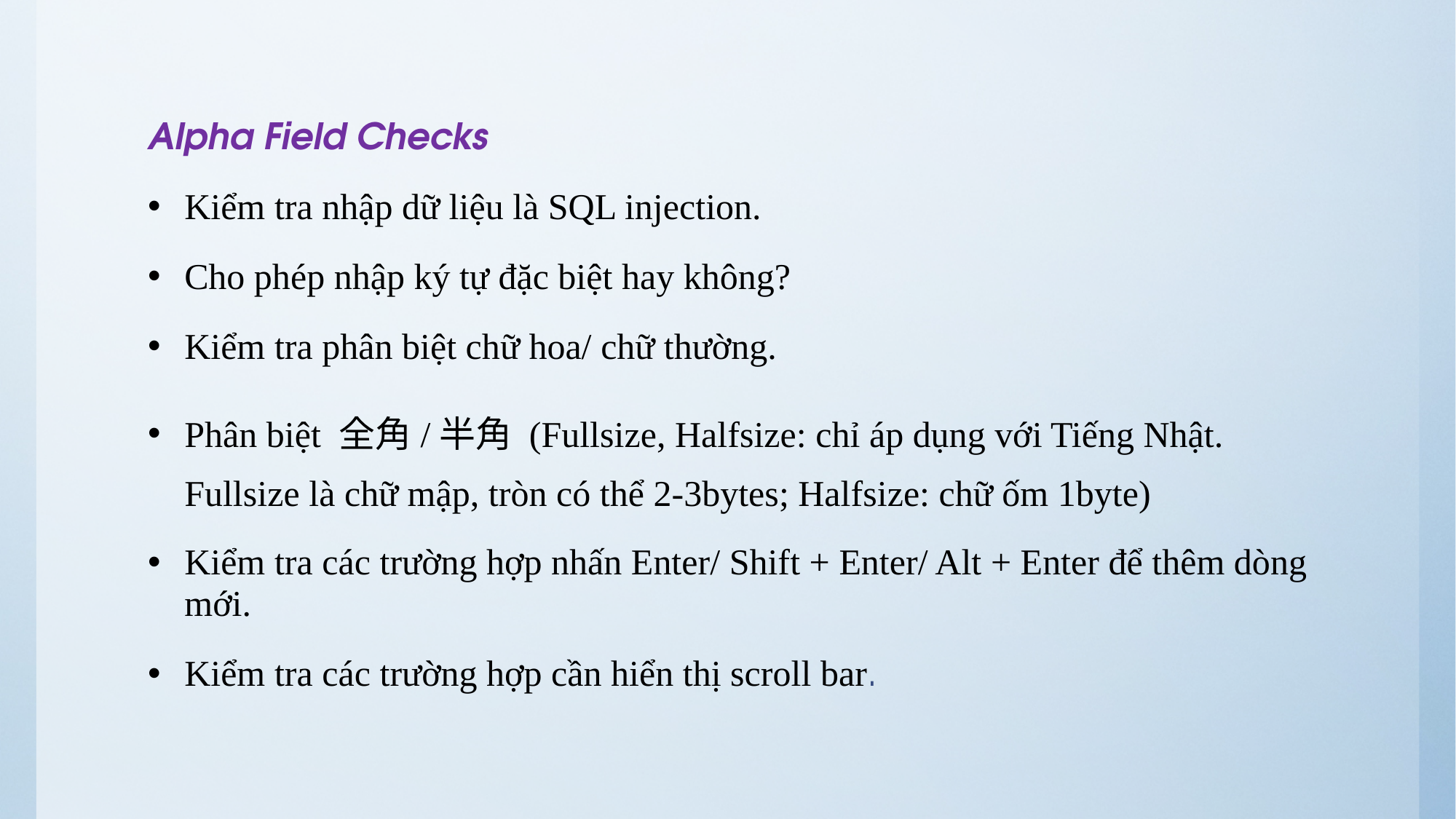

Alpha Field Checks
Kiểm tra nhập dữ liệu là SQL injection.
Cho phép nhập ký tự đặc biệt hay không?
Kiểm tra phân biệt chữ hoa/ chữ thường.
Phân biệt 全角/半角 (Fullsize, Halfsize: chỉ áp dụng với Tiếng Nhật. Fullsize là chữ mập, tròn có thể 2-3bytes; Halfsize: chữ ốm 1byte)
Kiểm tra các trường hợp nhấn Enter/ Shift + Enter/ Alt + Enter để thêm dòng mới.
Kiểm tra các trường hợp cần hiển thị scroll bar.